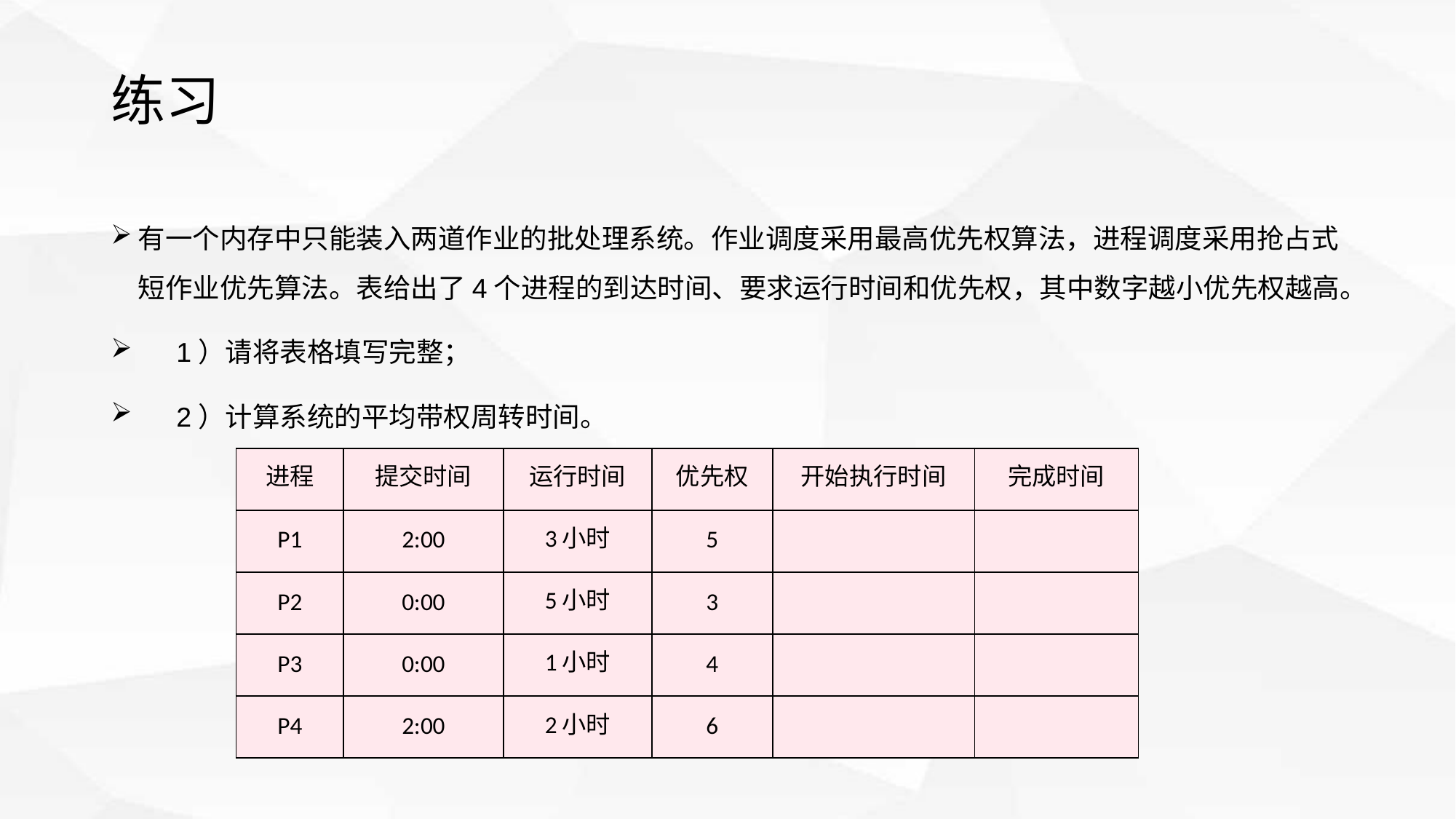

# 练习
有一个内存中只能装入两道作业的批处理系统。作业调度采用最高优先权算法，进程调度采用抢占式短作业优先算法。表给出了4个进程的到达时间、要求运行时间和优先权，其中数字越小优先权越高。
     1）请将表格填写完整；
     2）计算系统的平均带权周转时间。
| 进程 | 提交时间 | 运行时间 | 优先权 | 开始执行时间 | 完成时间 |
| --- | --- | --- | --- | --- | --- |
| P1 | 2:00 | 3小时 | 5 |  |  |
| P2 | 0:00 | 5小时 | 3 |  |  |
| P3 | 0:00 | 1小时 | 4 |  |  |
| P4 | 2:00 | 2小时 | 6 |  |  |